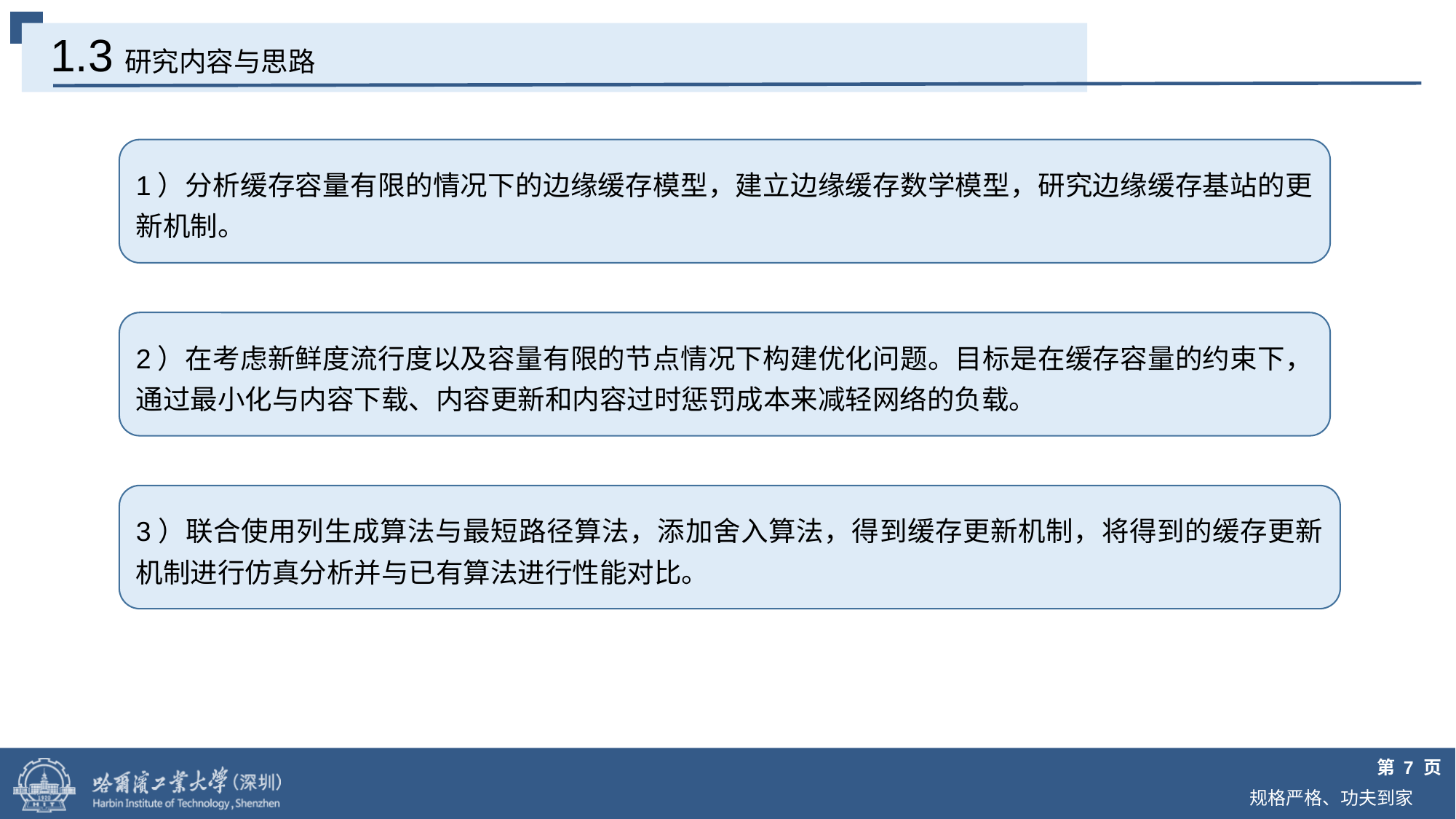

# 1.3研究内容与思路
1）分析缓存容量有限的情况下的边缘缓存模型，建立边缘缓存数学模型，研究边缘缓存基站的更新机制。
2）在考虑新鲜度流行度以及容量有限的节点情况下构建优化问题。目标是在缓存容量的约束下，通过最小化与内容下载、内容更新和内容过时惩罚成本来减轻网络的负载。

3）联合使用列生成算法与最短路径算法，添加舍入算法，得到缓存更新机制，将得到的缓存更新机制进行仿真分析并与已有算法进行性能对比。